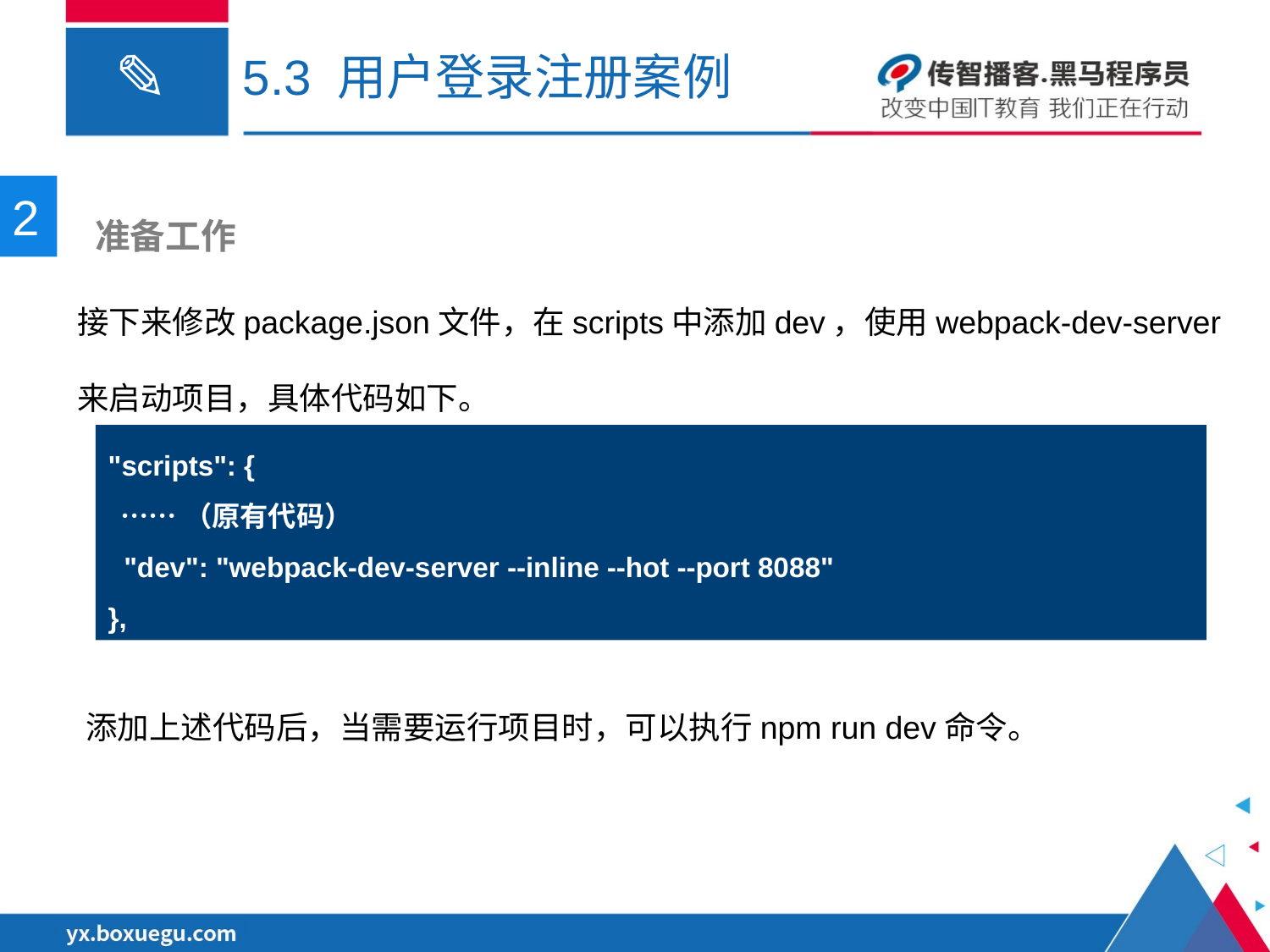

# 5.3 用户登录注册案例

2
  准备工作
接下来修改package.json文件，在scripts中添加dev，使用webpack-dev-server来启动项目，具体代码如下。
"scripts": {
  ……（原有代码）
  "dev": "webpack-dev-server --inline --hot --port 8088"
},
添加上述代码后，当需要运行项目时，可以执行npm run dev命令。